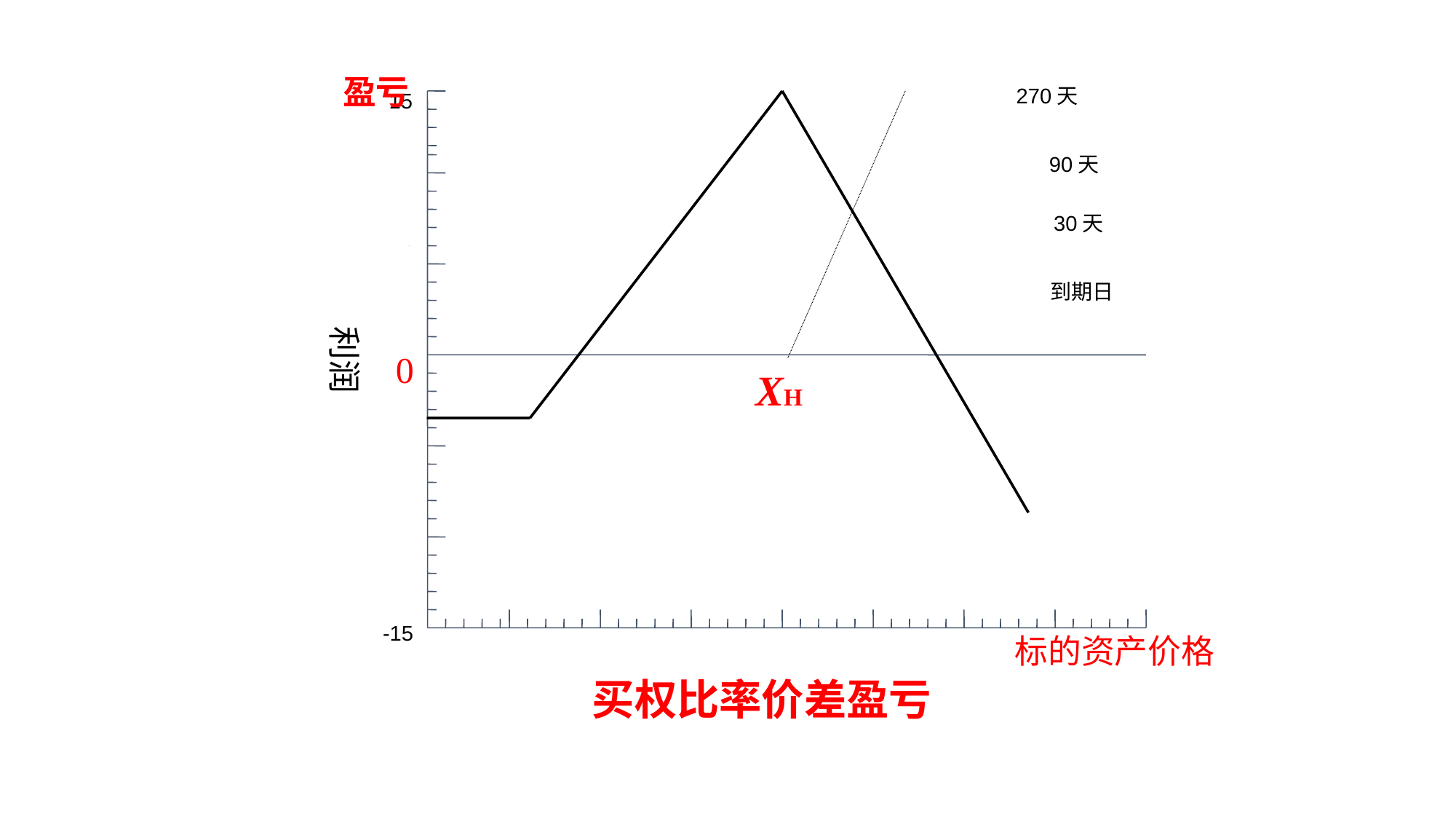

盈亏
270天
15

0

标的资产价格

90天

30天

到期日

利润

XH

-15

买权比率价差盈亏